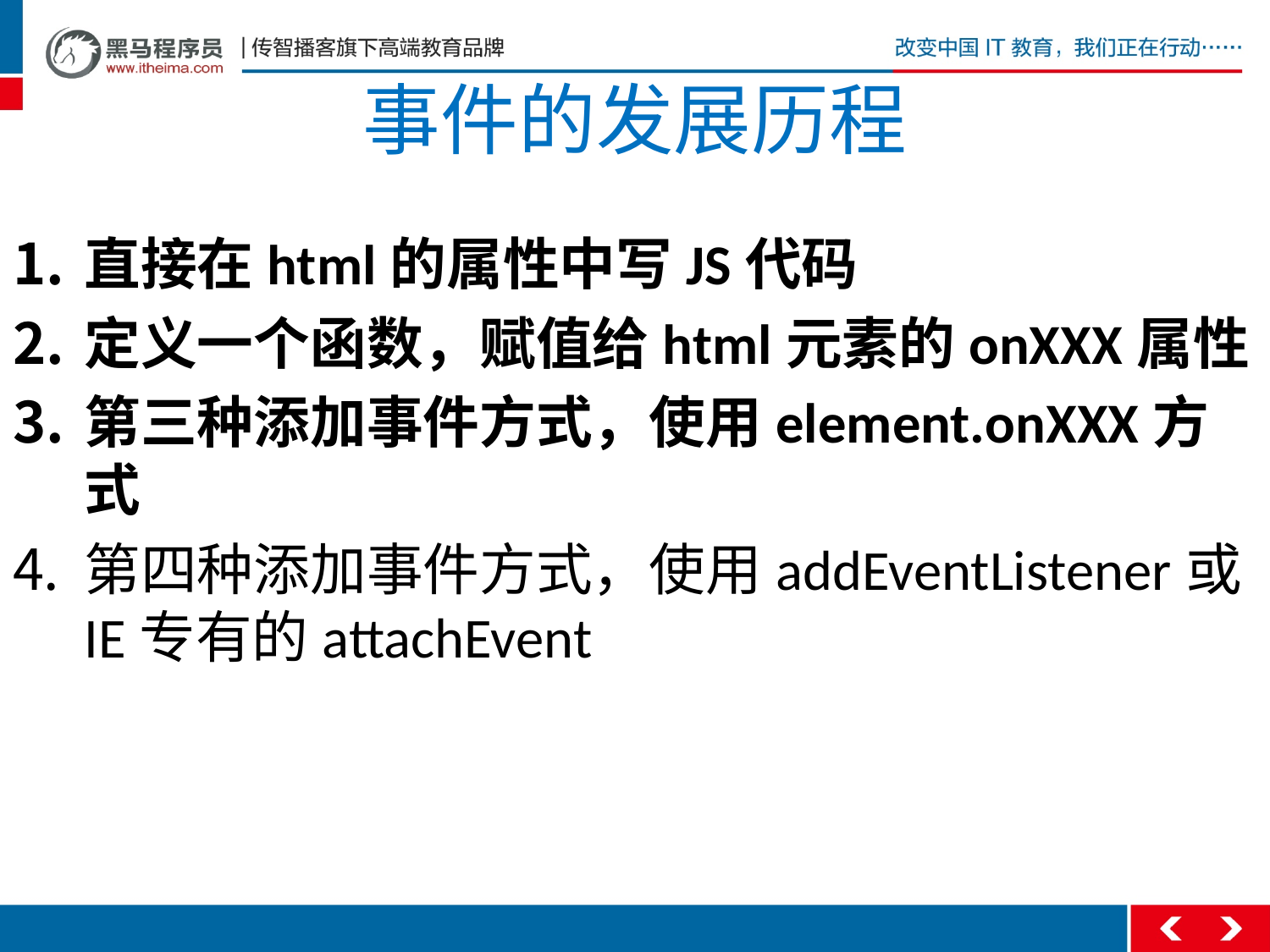

# 事件的发展历程
直接在html的属性中写JS代码
定义一个函数，赋值给html元素的onXXX属性
第三种添加事件方式，使用element.onXXX方式
第四种添加事件方式，使用addEventListener或IE专有的attachEvent